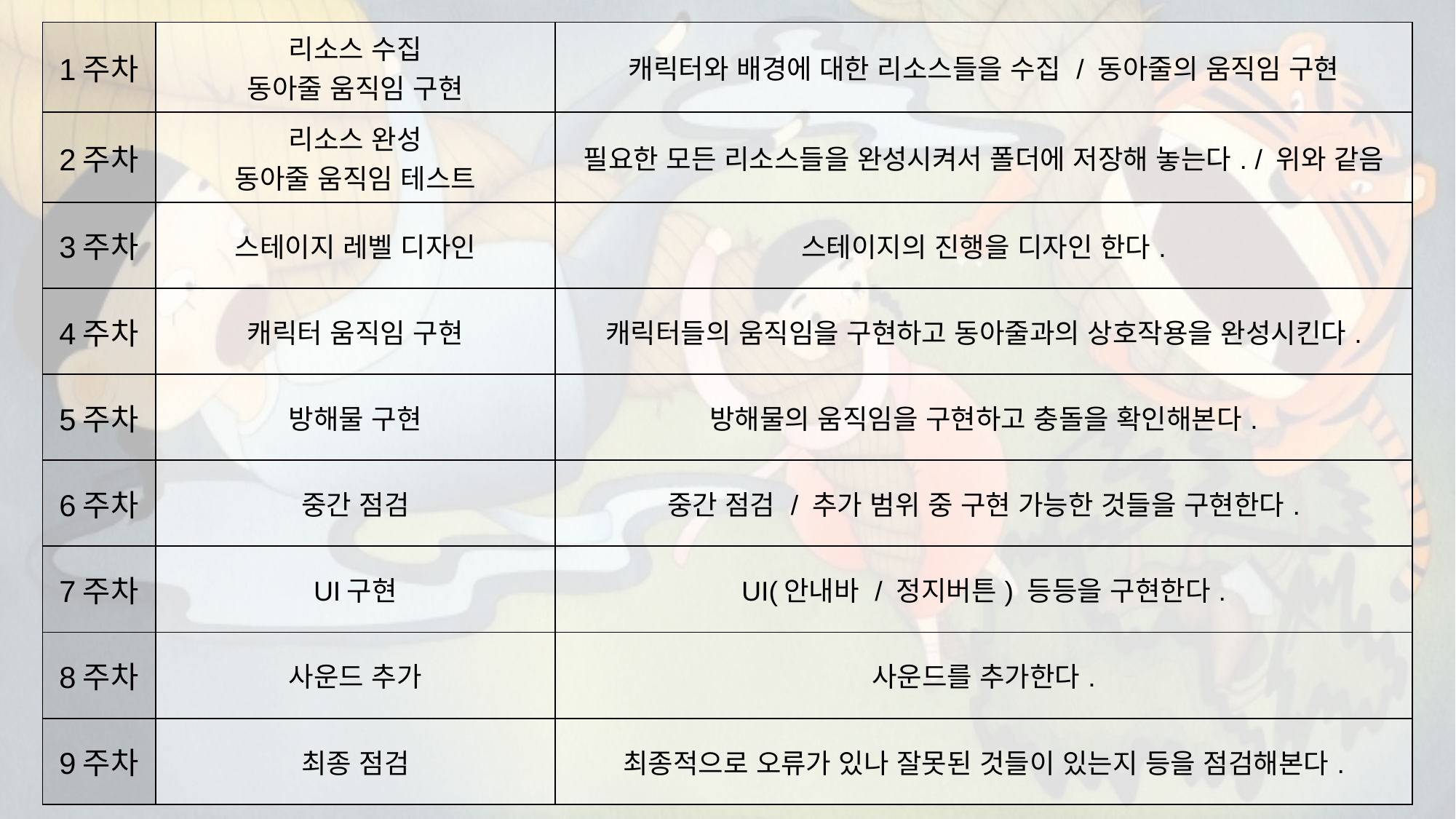

| 1주차 | 리소스 수집 동아줄 움직임 구현 | 캐릭터와 배경에 대한 리소스들을 수집 / 동아줄의 움직임 구현 |
| --- | --- | --- |
| 2주차 | 리소스 완성 동아줄 움직임 테스트 | 필요한 모든 리소스들을 완성시켜서 폴더에 저장해 놓는다. / 위와 같음 |
| 3주차 | 스테이지 레벨 디자인 | 스테이지의 진행을 디자인 한다. |
| 4주차 | 캐릭터 움직임 구현 | 캐릭터들의 움직임을 구현하고 동아줄과의 상호작용을 완성시킨다. |
| 5주차 | 방해물 구현 | 방해물의 움직임을 구현하고 충돌을 확인해본다. |
| 6주차 | 중간 점검 | 중간 점검 / 추가 범위 중 구현 가능한 것들을 구현한다. |
| 7주차 | UI구현 | UI(안내바 / 정지버튼) 등등을 구현한다. |
| 8주차 | 사운드 추가 | 사운드를 추가한다. |
| 9주차 | 최종 점검 | 최종적으로 오류가 있나 잘못된 것들이 있는지 등을 점검해본다. |